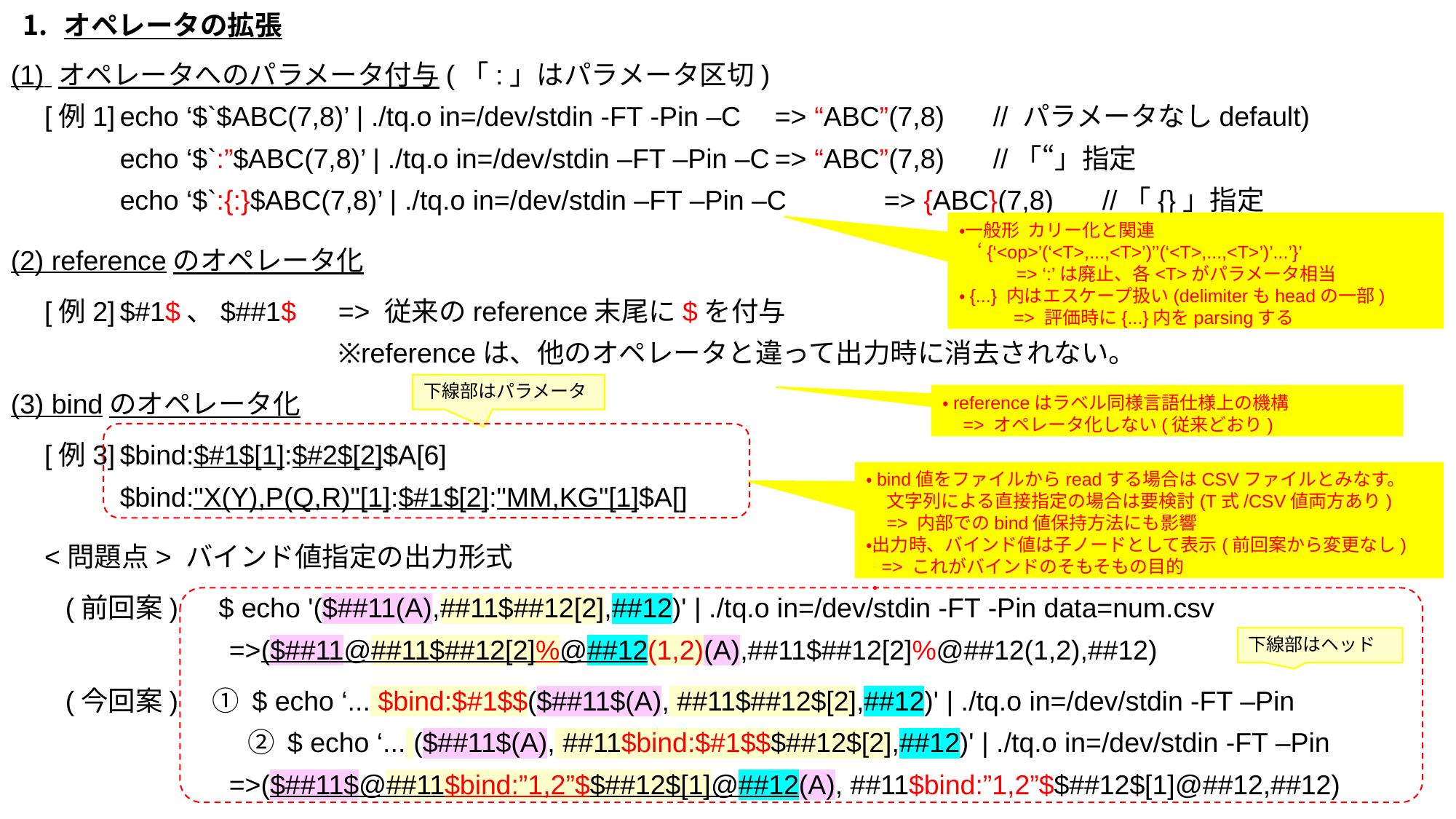

オペレータの拡張
(1) オペレータへのパラメータ付与(「:」はパラメータ区切)
　[例1]	echo ‘$`$ABC(7,8)’ | ./tq.o in=/dev/stdin -FT -Pin –C	=> “ABC”(7,8)	// パラメータなしdefault)
echo ‘$`:”$ABC(7,8)’ | ./tq.o in=/dev/stdin –FT –Pin –C	=> “ABC”(7,8)	//「“」指定
echo ‘$`:{:}$ABC(7,8)’ | ./tq.o in=/dev/stdin –FT –Pin –C　	=> {ABC}(7,8)	//「{}」指定
(2) referenceのオペレータ化
　[例2]	$#1$、$##1$ 	=> 従来のreference末尾に$を付与
			※referenceは、他のオペレータと違って出力時に消去されない。
(3) bindのオペレータ化
　[例3]	$bind:$#1$[1]:$#2$[2]$A[6]
$bind:"X(Y),P(Q,R)"[1]:$#1$[2]:"MM,KG"[1]$A[]
　<問題点> バインド値指定の出力形式
(前回案)　$ echo '($##11(A),##11$##12[2],##12)' | ./tq.o in=/dev/stdin -FT -Pin data=num.csv
　	=>($##11@##11$##12[2]%@##12(1,2)(A),##11$##12[2]%@##12(1,2),##12)
(今回案)　① $ echo ‘... $bind:$#1$$($##11$(A), ##11$##12$[2],##12)' | ./tq.o in=/dev/stdin -FT –Pin
	　　   ② $ echo ‘... ($##11$(A), ##11$bind:$#1$$$##12$[2],##12)' | ./tq.o in=/dev/stdin -FT –Pin
	=>($##11$@##11$bind:”1,2”$$##12$[1]@##12(A), ##11$bind:”1,2”$$##12$[1]@##12,##12)
・一般形  カリー化と関連
　‘{‘<op>’(‘<T>,...,<T>’)’’(‘<T>,...,<T>’)’...’}’
   　　=> ‘:’は廃止、各<T>がパラメータ相当
・{...} 内はエスケープ扱い(delimiterもheadの一部)
=> 評価時に{...}内をparsingする
下線部はパラメータ
・referenceはラベル同様言語仕様上の機構
    => オペレータ化しない(従来どおり)

・bind値をファイルからreadする場合はCSVファイルとみなす。
    文字列による直接指定の場合は要検討(T式/CSV値両方あり)
    => 内部でのbind値保持方法にも影響
・出力時、バインド値は子ノードとして表示(前回案から変更なし)
   => これがバインドのそもそもの目的
・

下線部はヘッド